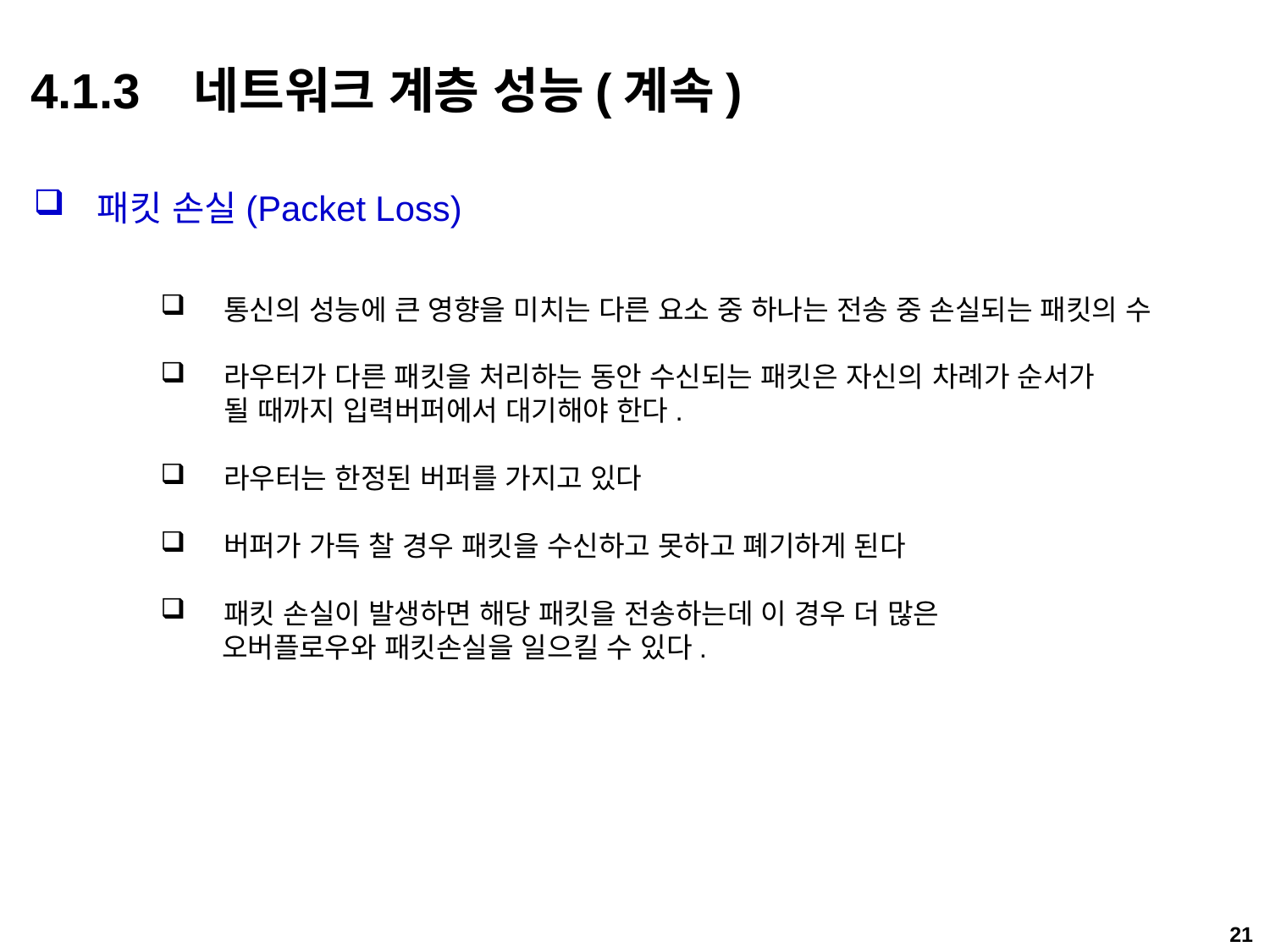

4.1.3   네트워크 계층 성능(계속)
패킷 손실(Packet Loss)

통신의 성능에 큰 영향을 미치는 다른 요소 중 하나는 전송 중 손실되는 패킷의 수

라우터가 다른 패킷을 처리하는 동안 수신되는 패킷은 자신의 차례가 순서가
될 때까지 입력버퍼에서 대기해야 한다.

라우터는 한정된 버퍼를 가지고 있다

버퍼가 가득 찰 경우 패킷을 수신하고 못하고 폐기하게 된다

패킷 손실이 발생하면 해당 패킷을 전송하는데 이 경우 더 많은
       오버플로우와 패킷손실을 일으킬 수 있다.
21